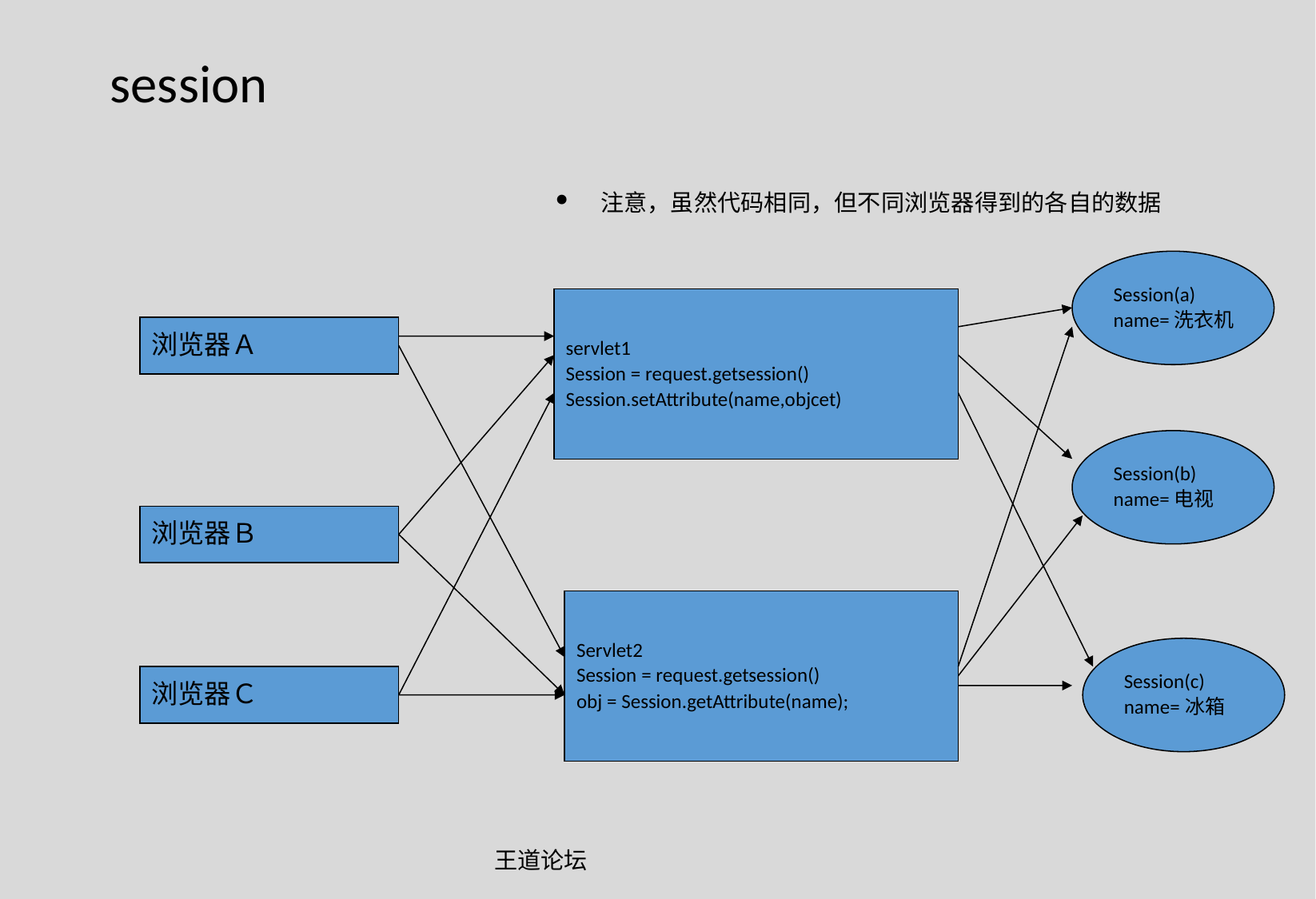

session
注意，虽然代码相同，但不同浏览器得到的各自的数据
Session(a)
name=洗衣机
servlet1
Session = request.getsession()
Session.setAttribute(name,objcet)

浏览器Ａ

Session(b)
name=电视
浏览器Ｂ

Servlet2
Session = request.getsession()
obj = Session.getAttribute(name);
Session(c)
name=冰箱
浏览器Ｃ

王道论坛